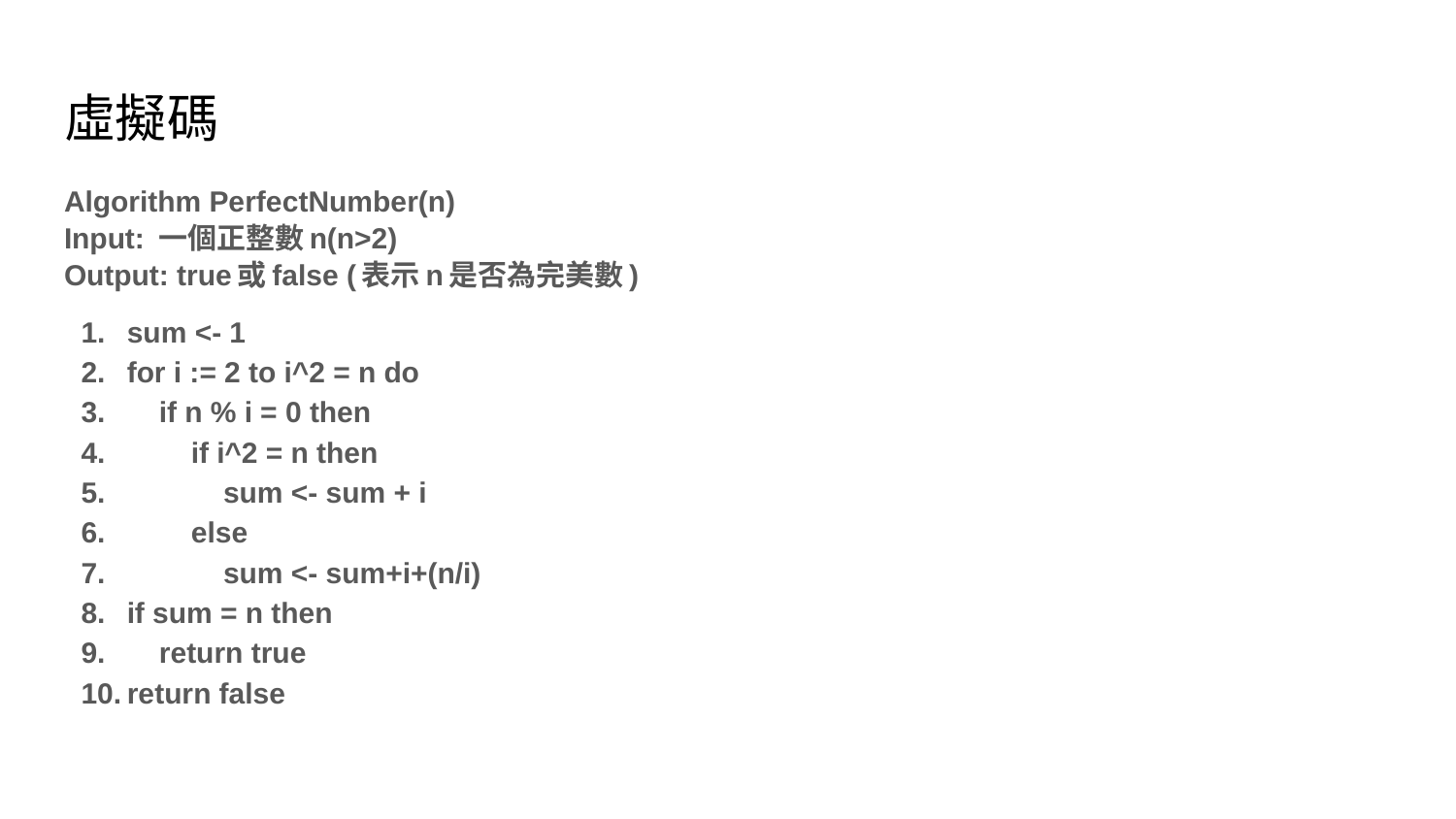

# 虛擬碼
Algorithm PerfectNumber(n)
Input: 一個正整數n(n>2)
Output: true或false (表示n是否為完美數)
sum <- 1
for i := 2 to i^2 = n do
    if n % i = 0 then
        if i^2 = n then
            sum <- sum + i
        else
            sum <- sum+i+(n/i)
if sum = n then
    return true
return false